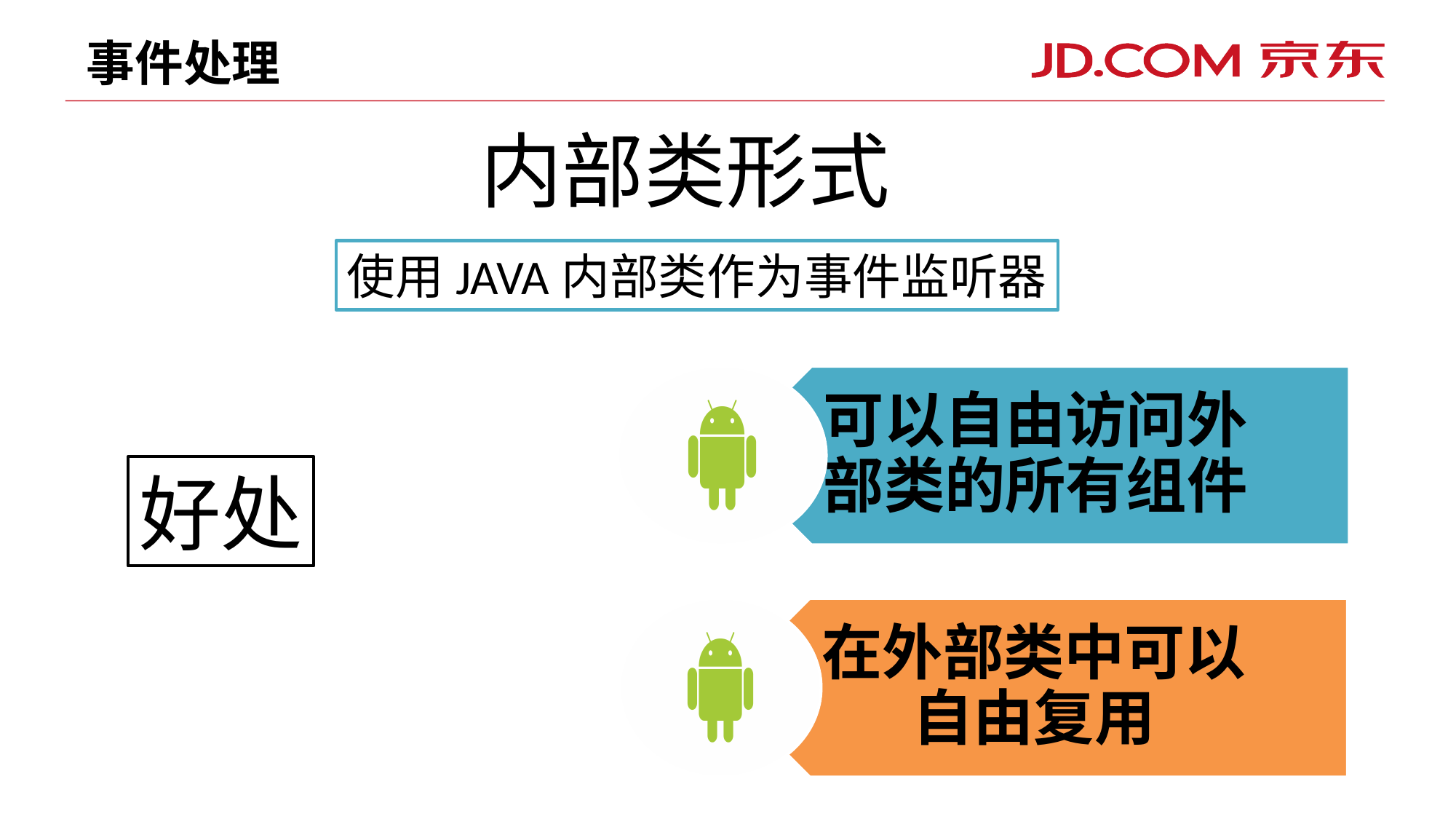

事件处理
内部类形式
使用JAVA内部类作为事件监听器
可以自由访问外部类的所有组件
在外部类中可以自由复用
好处